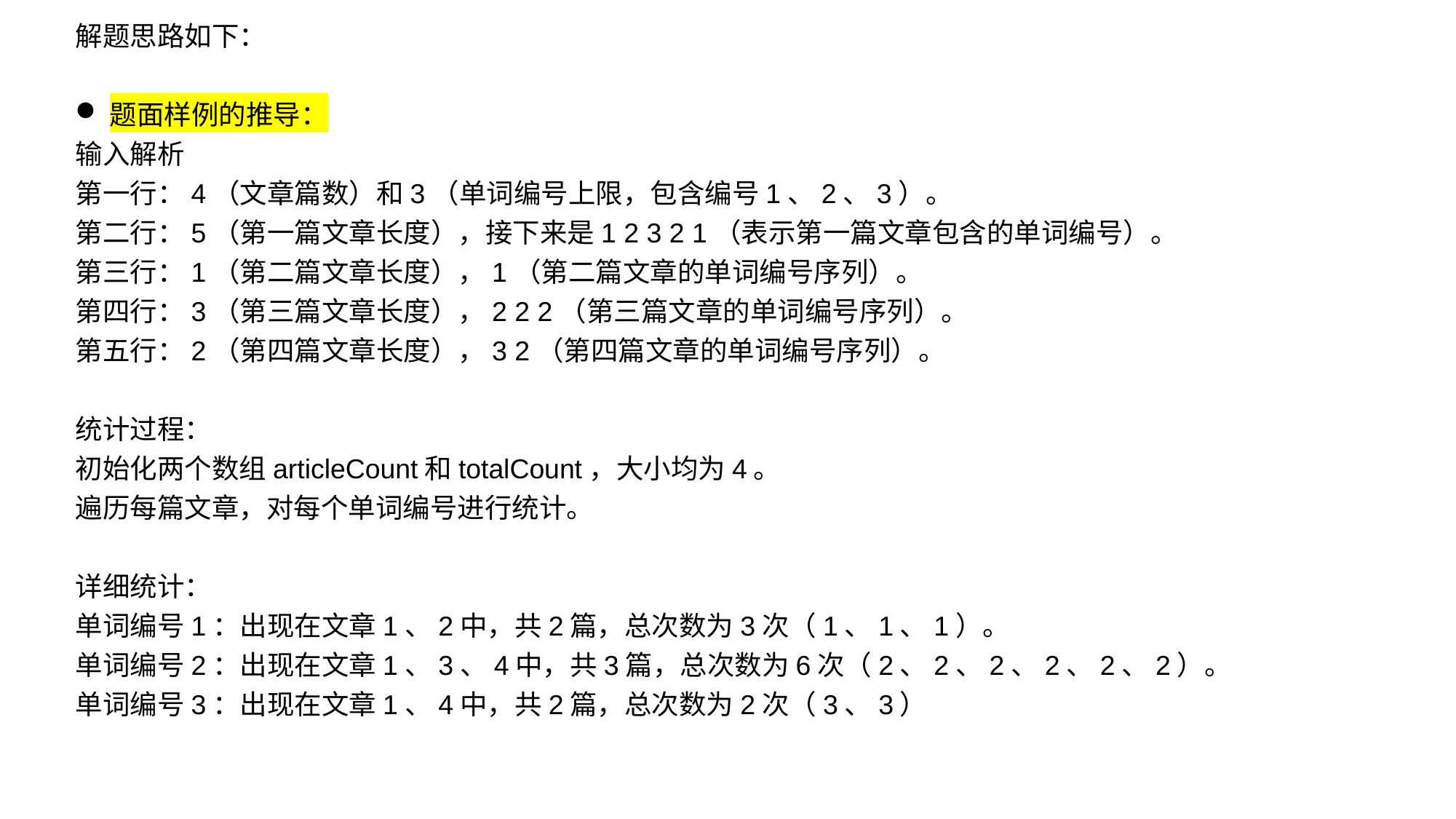

解题思路如下：

题面样例的推导：
输入解析
第一行：4（文章篇数）和3（单词编号上限，包含编号1、2、3）。
第二行：5（第一篇文章长度），接下来是1 2 3 2 1（表示第一篇文章包含的单词编号）。
第三行：1（第二篇文章长度），1（第二篇文章的单词编号序列）。
第四行：3（第三篇文章长度），2 2 2（第三篇文章的单词编号序列）。
第五行：2（第四篇文章长度），3 2（第四篇文章的单词编号序列）。

统计过程：
初始化两个数组articleCount和totalCount，大小均为4。
遍历每篇文章，对每个单词编号进行统计。

详细统计：
单词编号1：出现在文章1、2中，共2篇，总次数为3次（1、1、1）。
单词编号2：出现在文章1、3、4中，共3篇，总次数为6次（2、2、2、2、2、2）。
单词编号3：出现在文章1、4中，共2篇，总次数为2次（3、3）